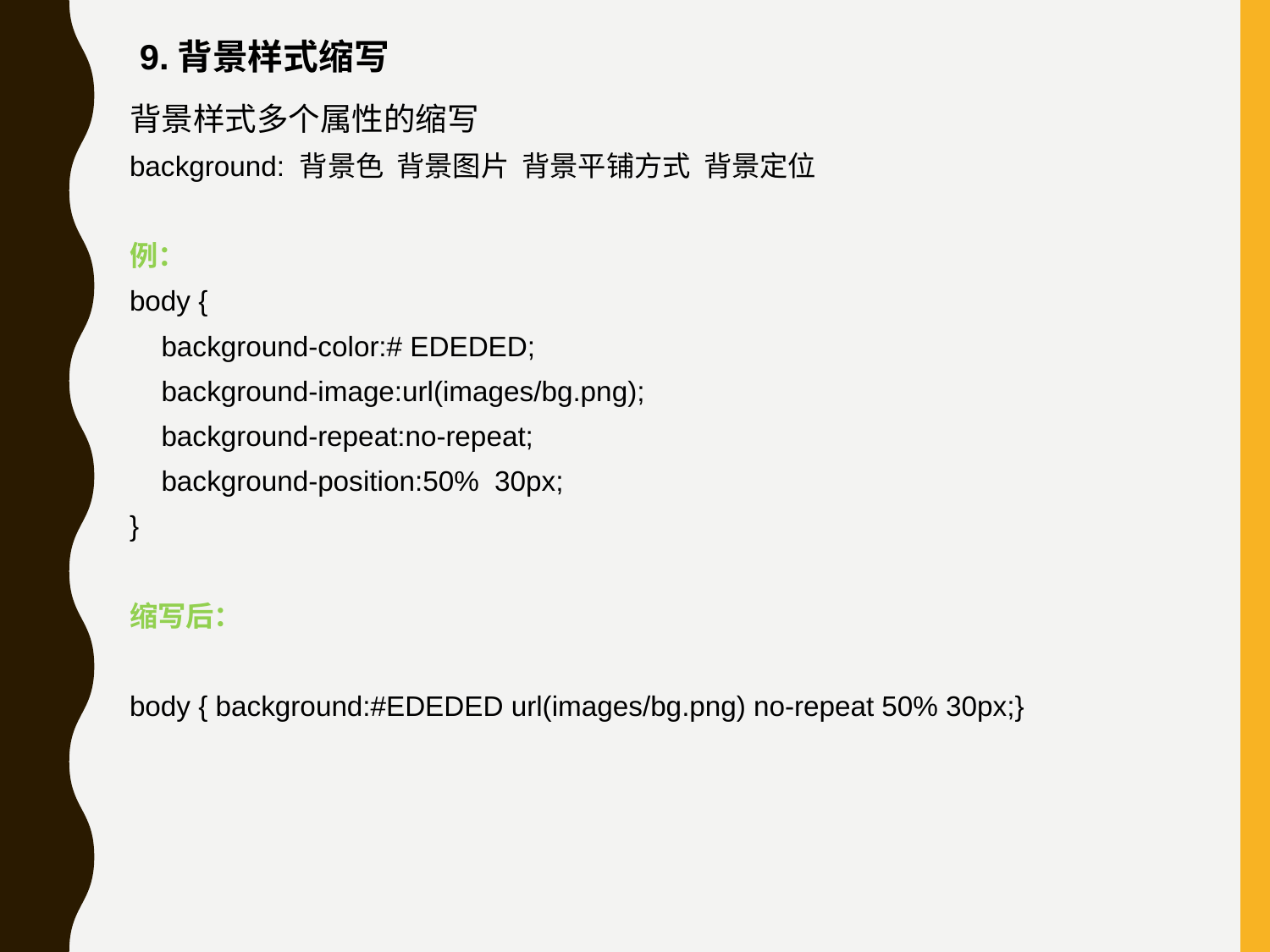

9.背景样式缩写
背景样式多个属性的缩写
background: 背景色  背景图片  背景平铺方式  背景定位

例：
body {
	background-color:# EDEDED;
	background-image:url(images/bg.png);
	background-repeat:no-repeat;
	background-position:50%  30px;
}

缩写后：

body { background:#EDEDED url(images/bg.png) no-repeat 50% 30px;}